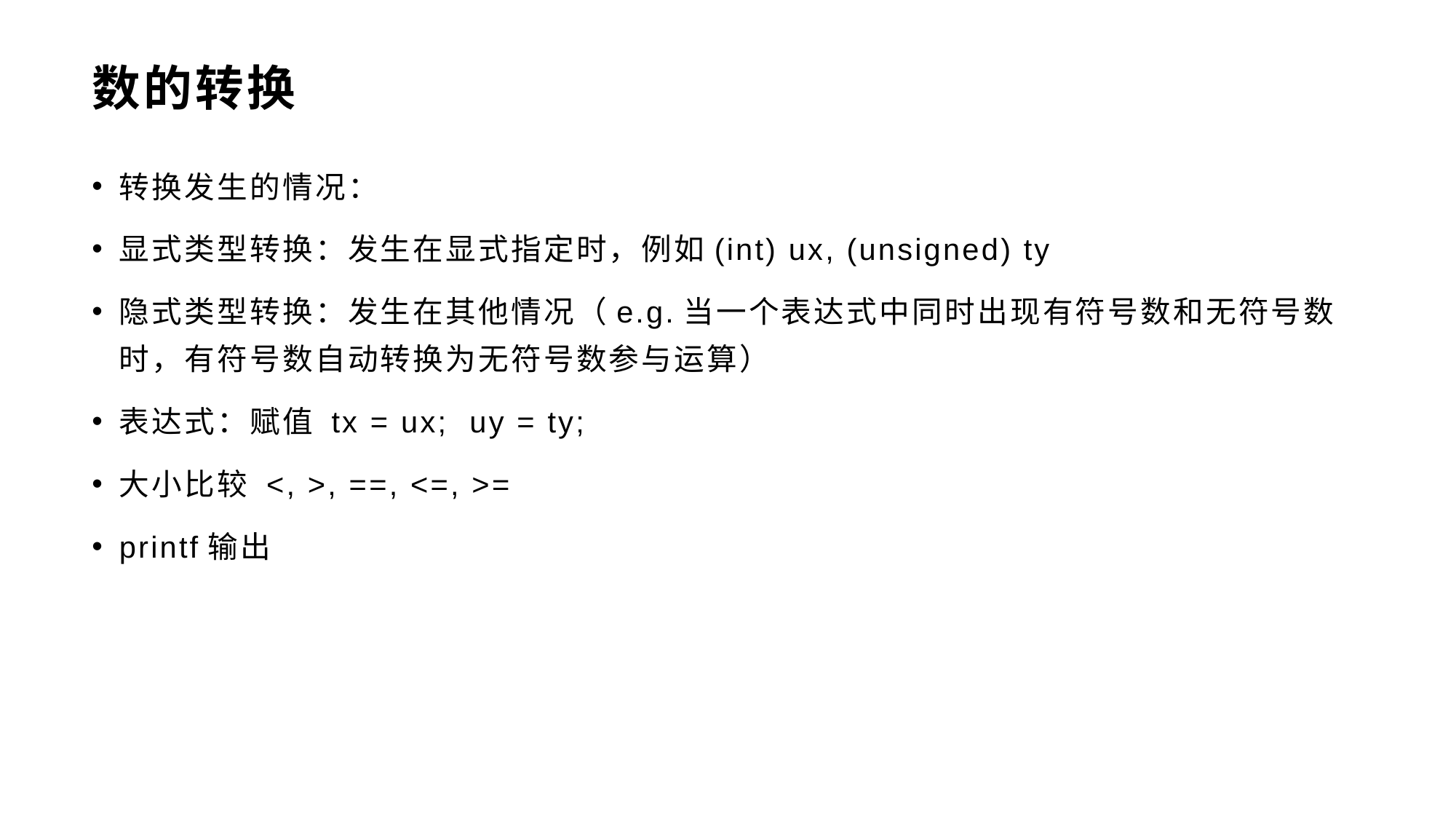

# 数的转换
转换发生的情况：
显式类型转换：发生在显式指定时，例如(int) ux, (unsigned) ty
隐式类型转换：发生在其他情况（e.g.当一个表达式中同时出现有符号数和无符号数时，有符号数自动转换为无符号数参与运算）
表达式：赋值 tx = ux;  uy = ty;
大小比较 <, >, ==, <=, >=
printf输出